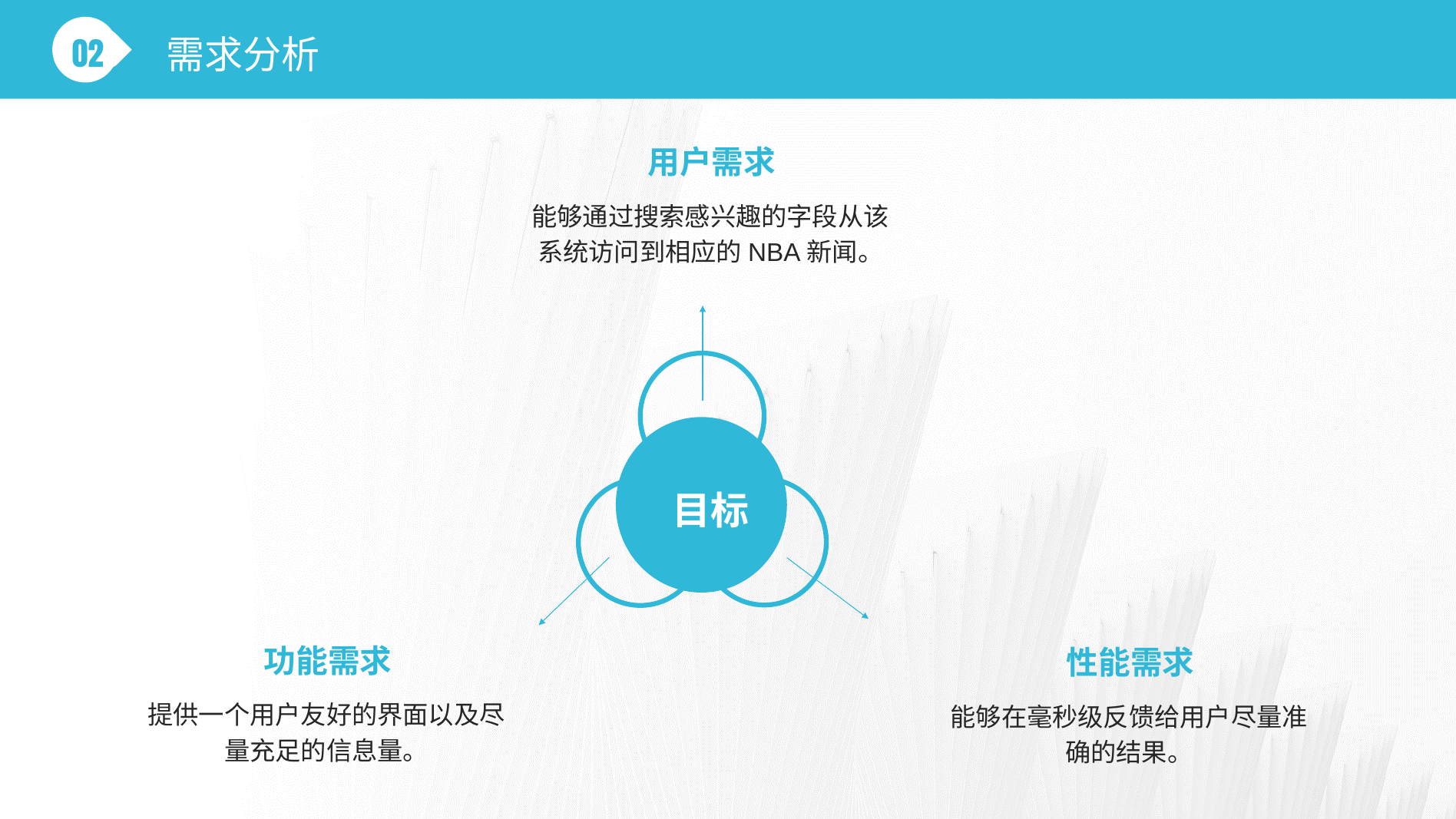

需求分析
02
用户需求
能够通过搜索感兴趣的字段从该系统访问到相应的NBA新闻。

目标

功能需求
性能需求
提供一个用户友好的界面以及尽量充足的信息量。
能够在毫秒级反馈给用户尽量准确的结果。